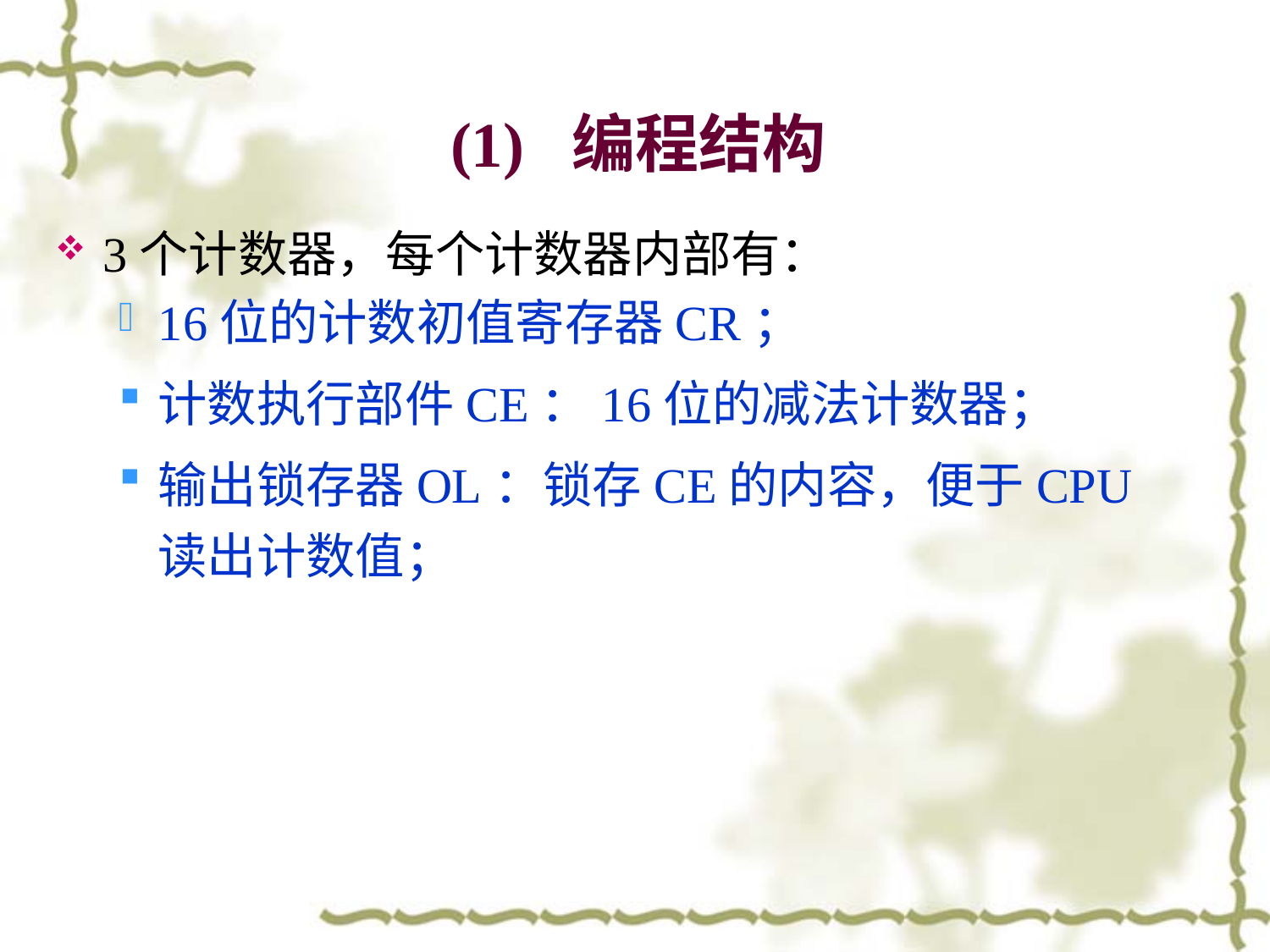

# (1)  编程结构
3个计数器，每个计数器内部有：
16位的计数初值寄存器CR；
计数执行部件CE：16位的减法计数器；
输出锁存器OL：锁存CE的内容，便于CPU读出计数值；